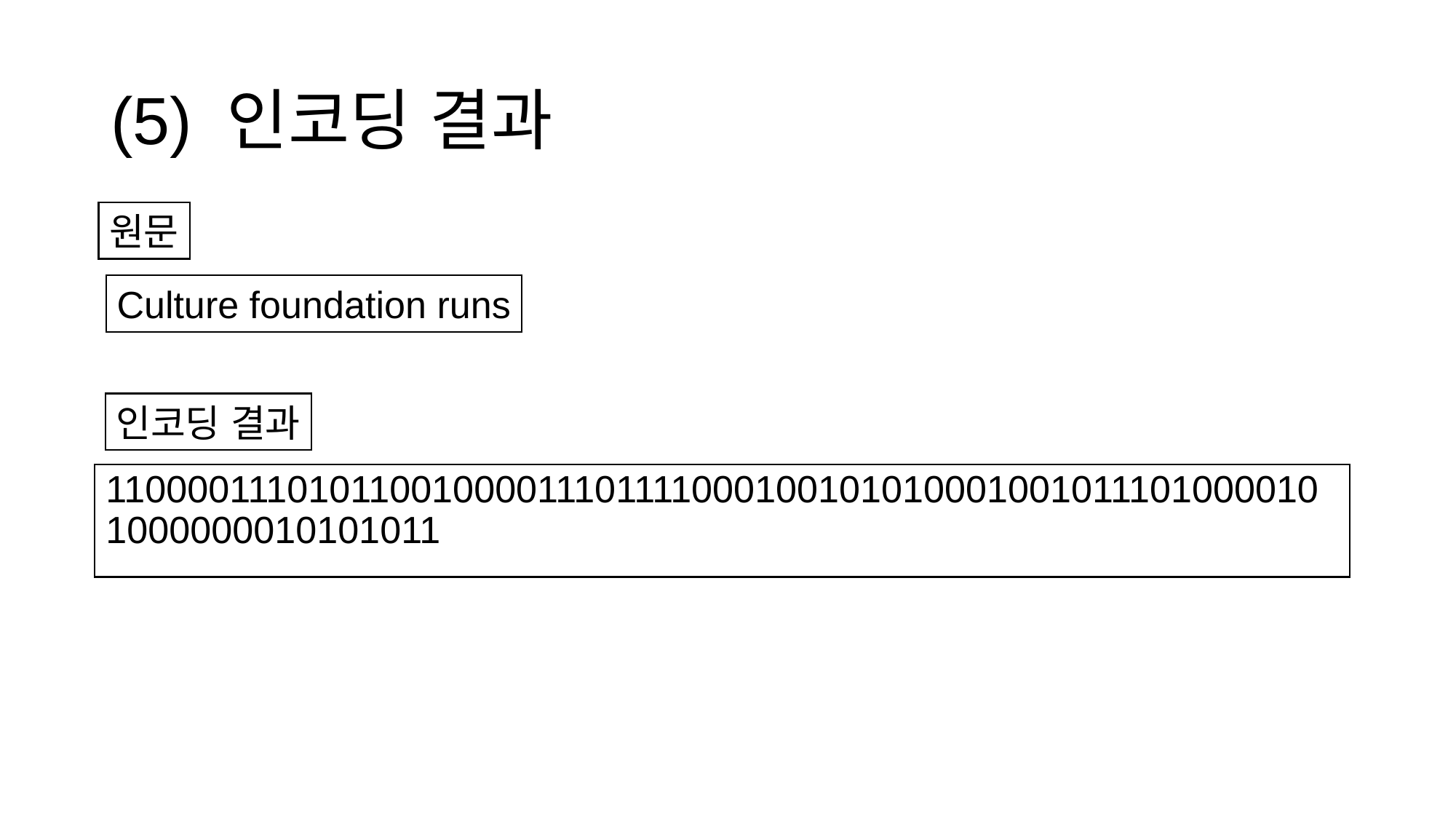

# (5) 인코딩 결과
원문
Culture foundation runs
인코딩 결과
110000111010110010000111011110001001010100010010111010000101000000010101011